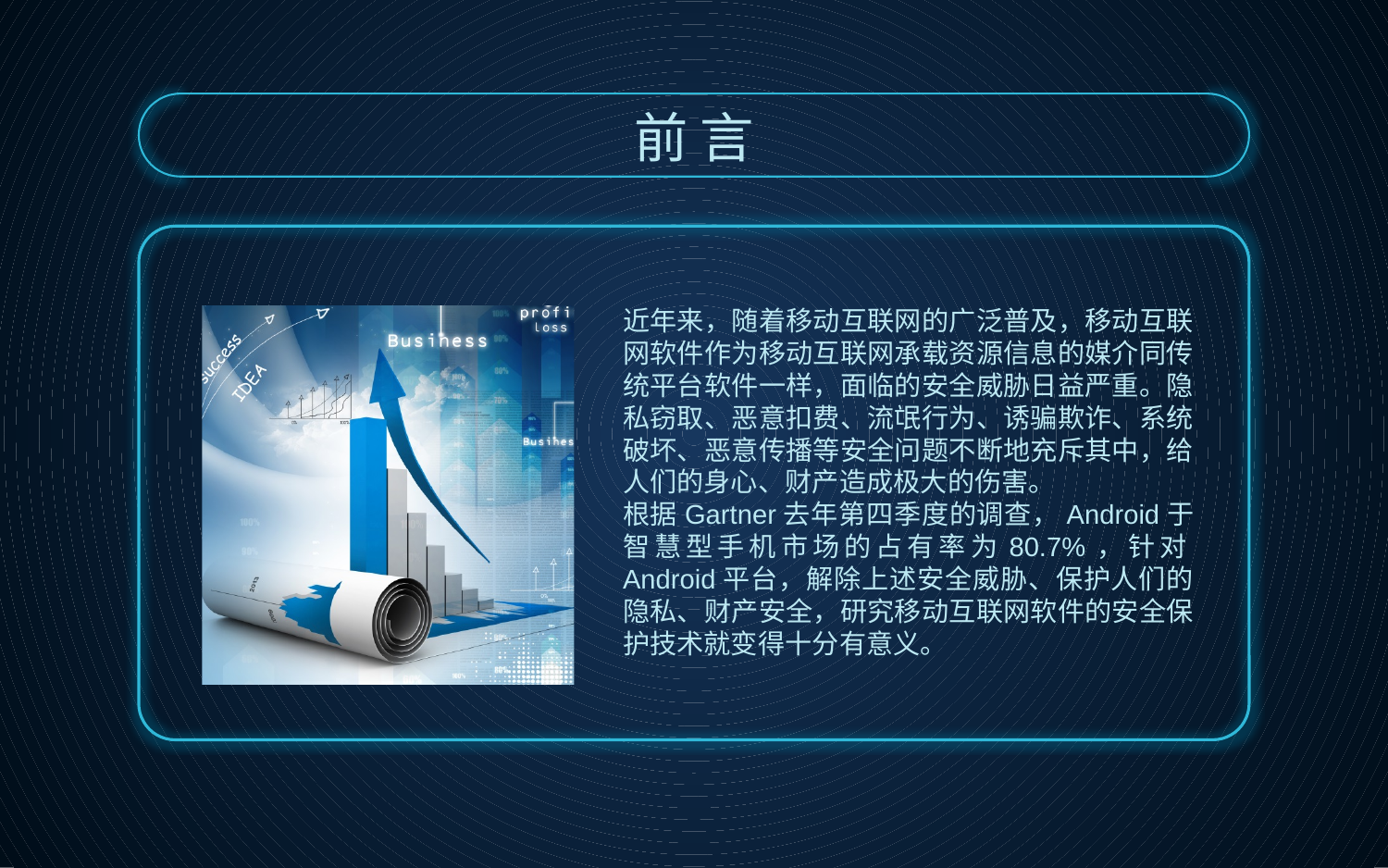

前 言

近年来，随着移动互联网的广泛普及，移动互联网软件作为移动互联网承载资源信息的媒介同传统平台软件一样，面临的安全威胁日益严重。隐私窃取、恶意扣费、流氓行为、诱骗欺诈、系统破坏、恶意传播等安全问题不断地充斥其中，给人们的身心、财产造成极大的伤害。
根据Gartner去年第四季度的调查，Android于智慧型手机市场的占有率为80.7%，针对Android平台，解除上述安全威胁、保护人们的隐私、财产安全，研究移动互联网软件的安全保护技术就变得十分有意义。

PPT模板：www.1ppt.com/moban/                  PPT素材：www.1ppt.com/sucai/
PPT背景：www.1ppt.com/beijing/                   PPT图表：www.1ppt.com/tubiao/
PPT下载：www.1ppt.com/xiazai/                     PPT教程： www.1ppt.com/powerpoint/
资料下载：www.1ppt.com/ziliao/                   范文下载：www.1ppt.com/fanwen/
试卷下载：www.1ppt.com/shiti/                     教案下载：www.1ppt.com/jiaoan/
PPT论坛：www.1ppt.cn                                     PPT课件：www.1ppt.com/kejian/
语文课件：www.1ppt.com/kejian/yuwen/    数学课件：www.1ppt.com/kejian/shuxue/
英语课件：www.1ppt.com/kejian/yingyu/    美术课件：www.1ppt.com/kejian/meishu/
科学课件：www.1ppt.com/kejian/kexue/     物理课件：www.1ppt.com/kejian/wuli/
化学课件：www.1ppt.com/kejian/huaxue/  生物课件：www.1ppt.com/kejian/shengwu/
地理课件：www.1ppt.com/kejian/dili/          历史课件：www.1ppt.com/kejian/lishi/